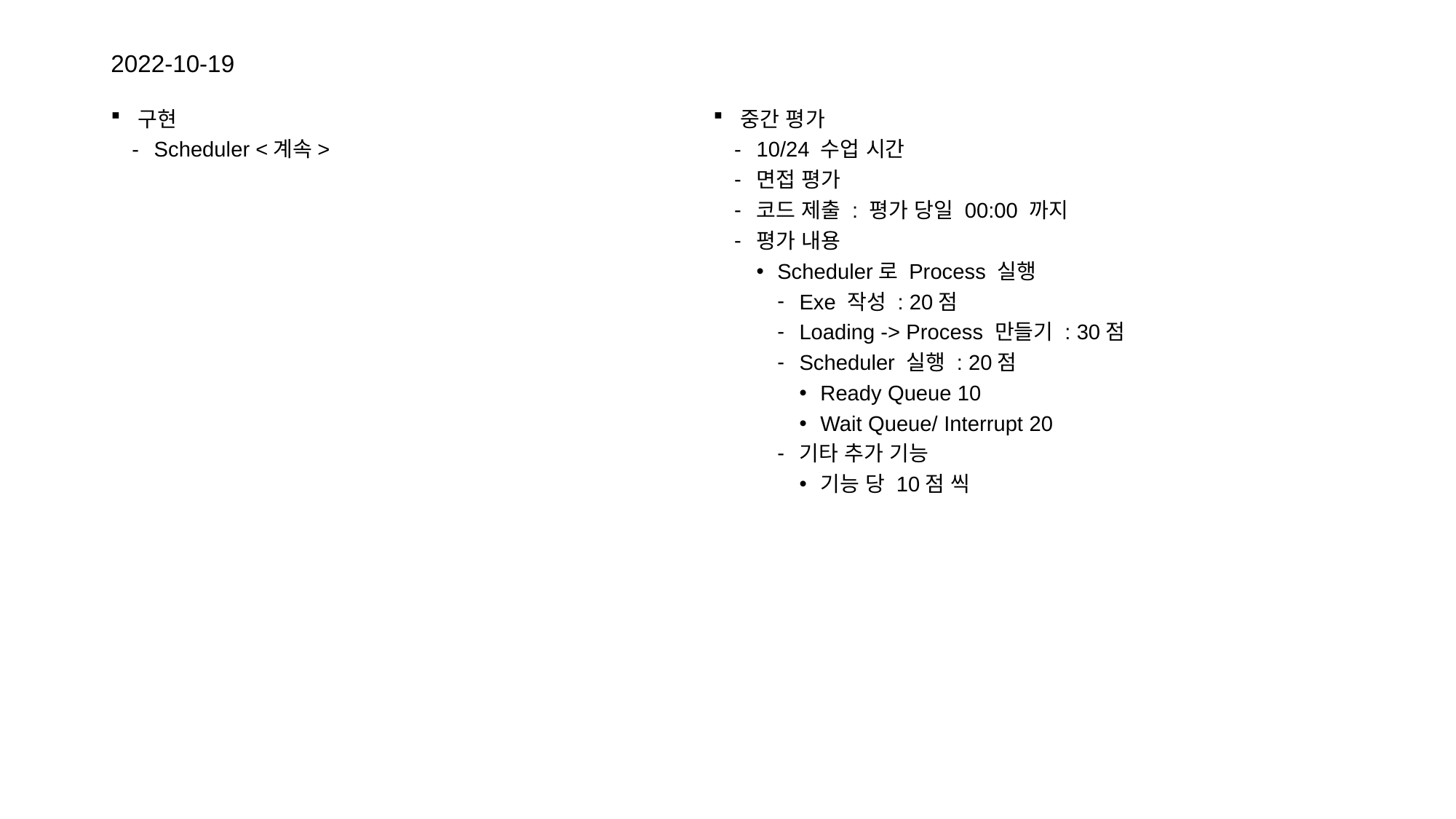

# 2022-10-19
구현
Scheduler <계속>

중간 평가
10/24 수업 시간
면접 평가
코드 제출 : 평가 당일 00:00 까지
평가 내용
Scheduler로 Process 실행
Exe 작성 : 20점
Loading -> Process 만들기 : 30점
Scheduler 실행 : 20점
Ready Queue 10
Wait Queue/ Interrupt 20
기타 추가 기능
기능 당 10점 씩